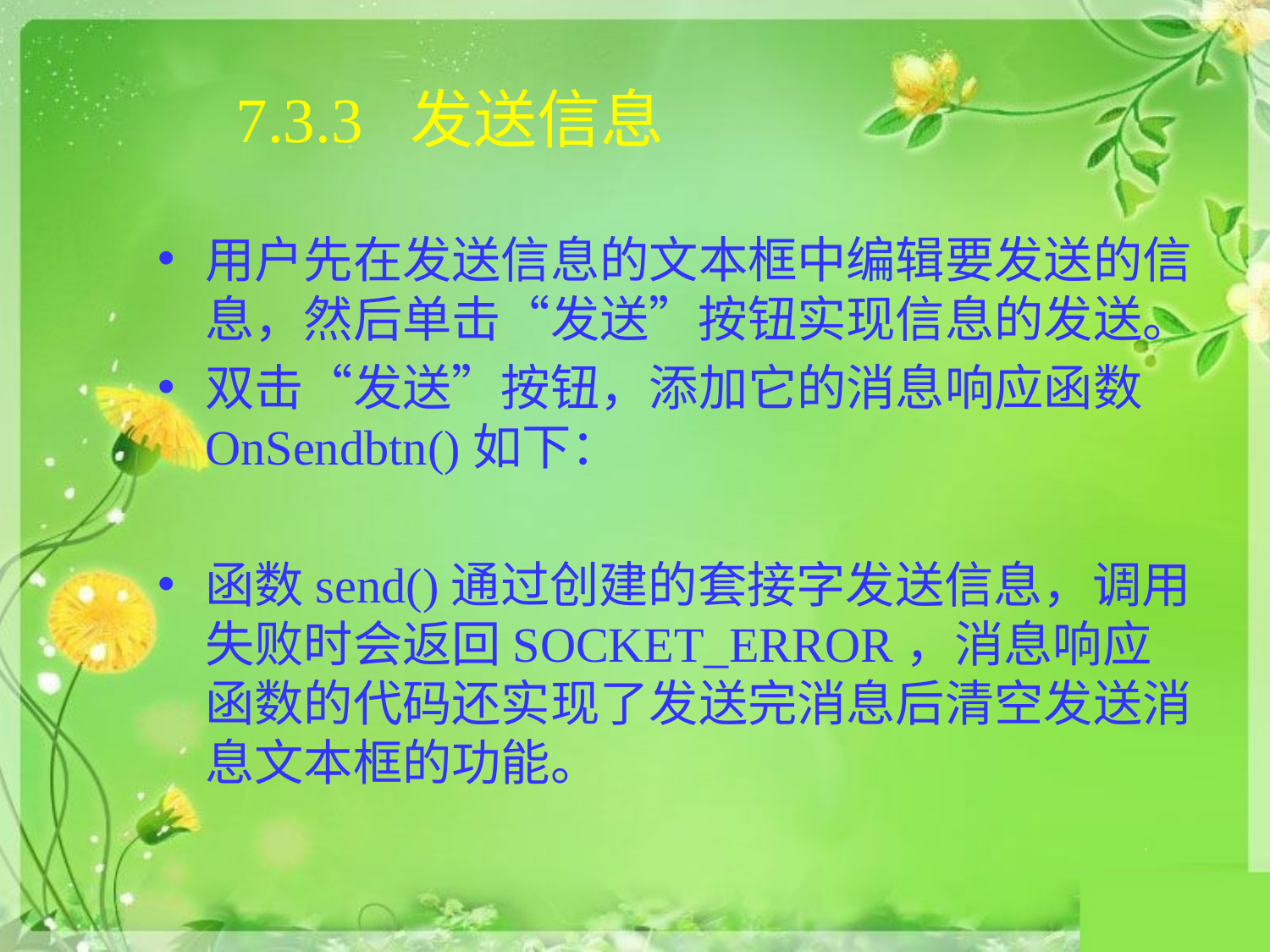

# 7.3.3  发送信息
用户先在发送信息的文本框中编辑要发送的信息，然后单击“发送”按钮实现信息的发送。
双击“发送”按钮，添加它的消息响应函数OnSendbtn()如下：

函数send()通过创建的套接字发送信息，调用失败时会返回SOCKET_ERROR，消息响应函数的代码还实现了发送完消息后清空发送消息文本框的功能。